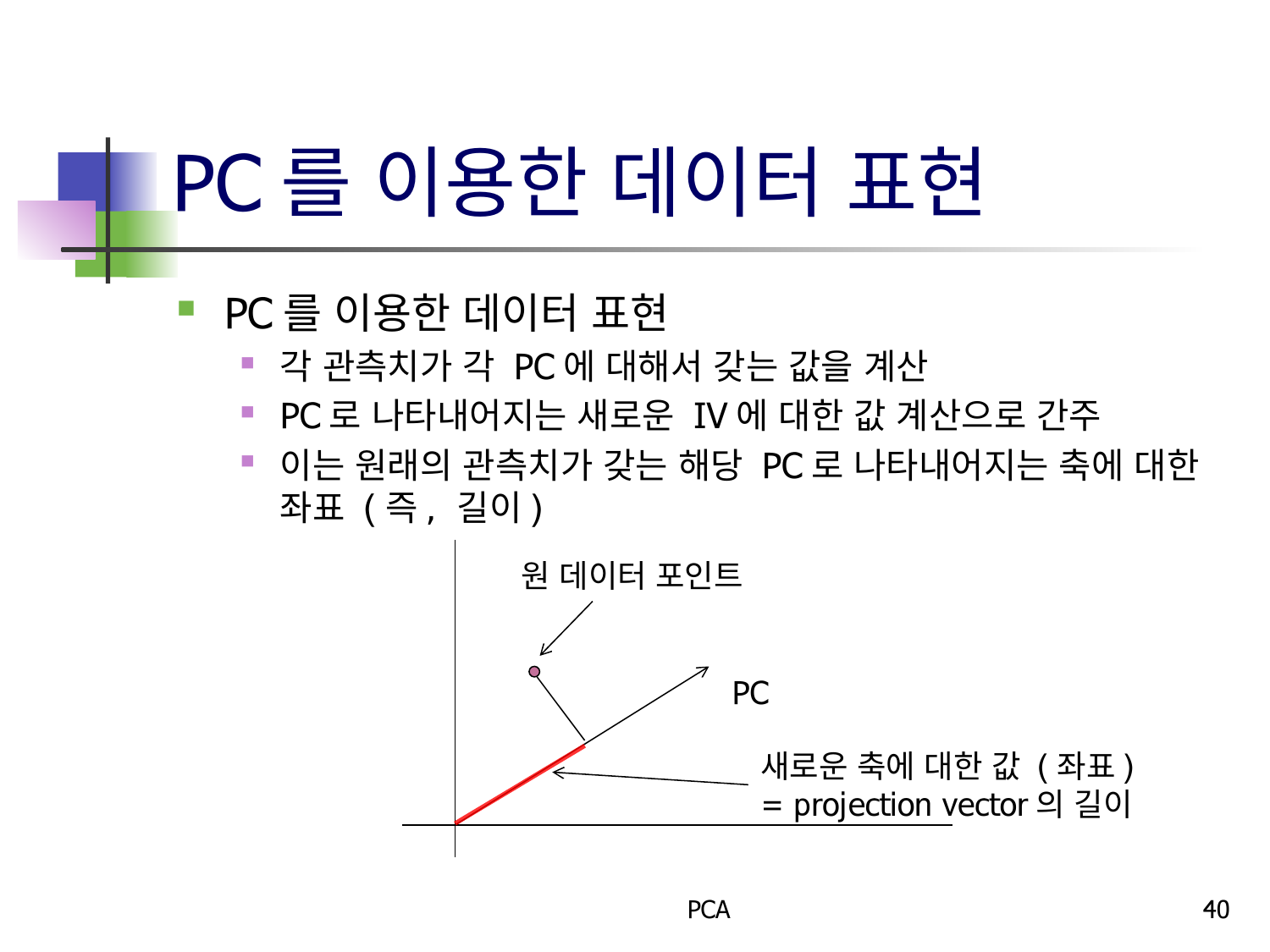

# PC를 이용한 데이터 표현
PC를 이용한 데이터 표현
각 관측치가 각 PC에 대해서 갖는 값을 계산
PC로 나타내어지는 새로운 IV에 대한 값 계산으로 간주
이는 원래의 관측치가 갖는 해당 PC로 나타내어지는 축에 대한 좌표 (즉, 길이)
원 데이터 포인트

PC
새로운 축에 대한 값 (좌표)
= projection vector의 길이
PCA
40